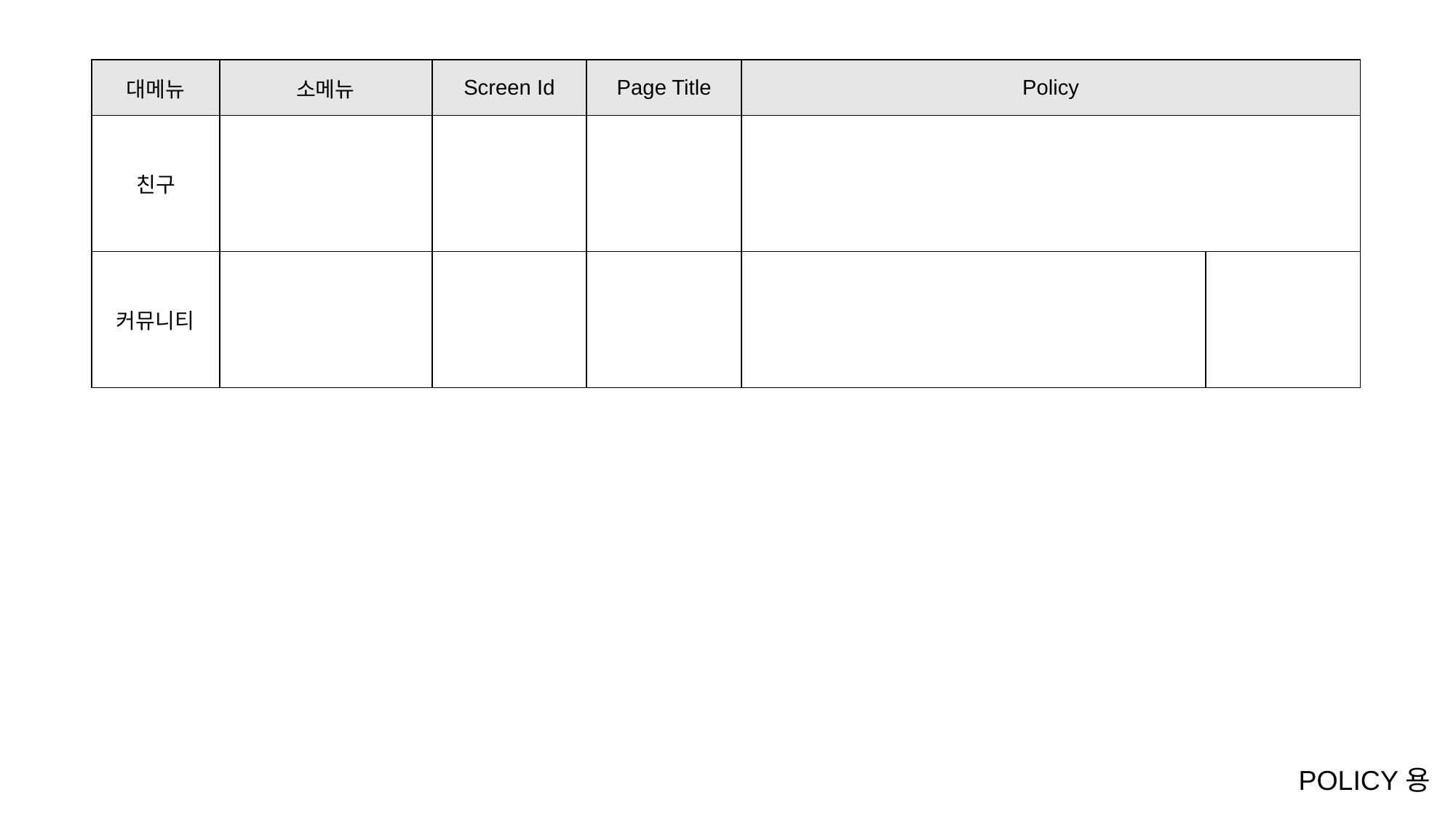

| 대메뉴 | 소메뉴 | Screen Id | Page Title | Policy | 삭제 |
| --- | --- | --- | --- | --- | --- |
| 친구 |  |  |  |  |  |
| 커뮤니티 |  |  |  |  |  |
POLICY용